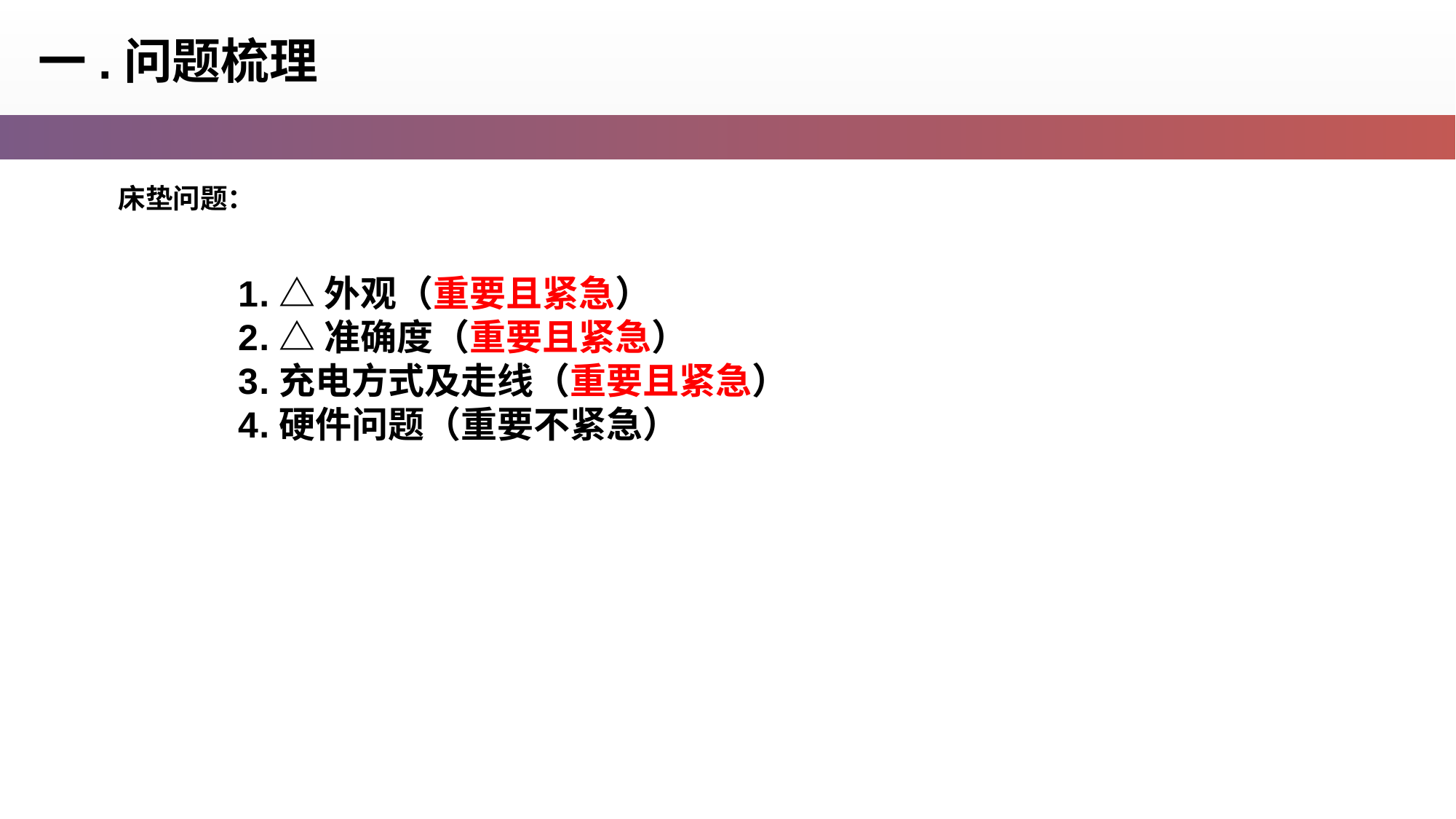

一.问题梳理
床垫问题：
△外观（重要且紧急）
△准确度（重要且紧急）
充电方式及走线（重要且紧急）
硬件问题（重要不紧急）